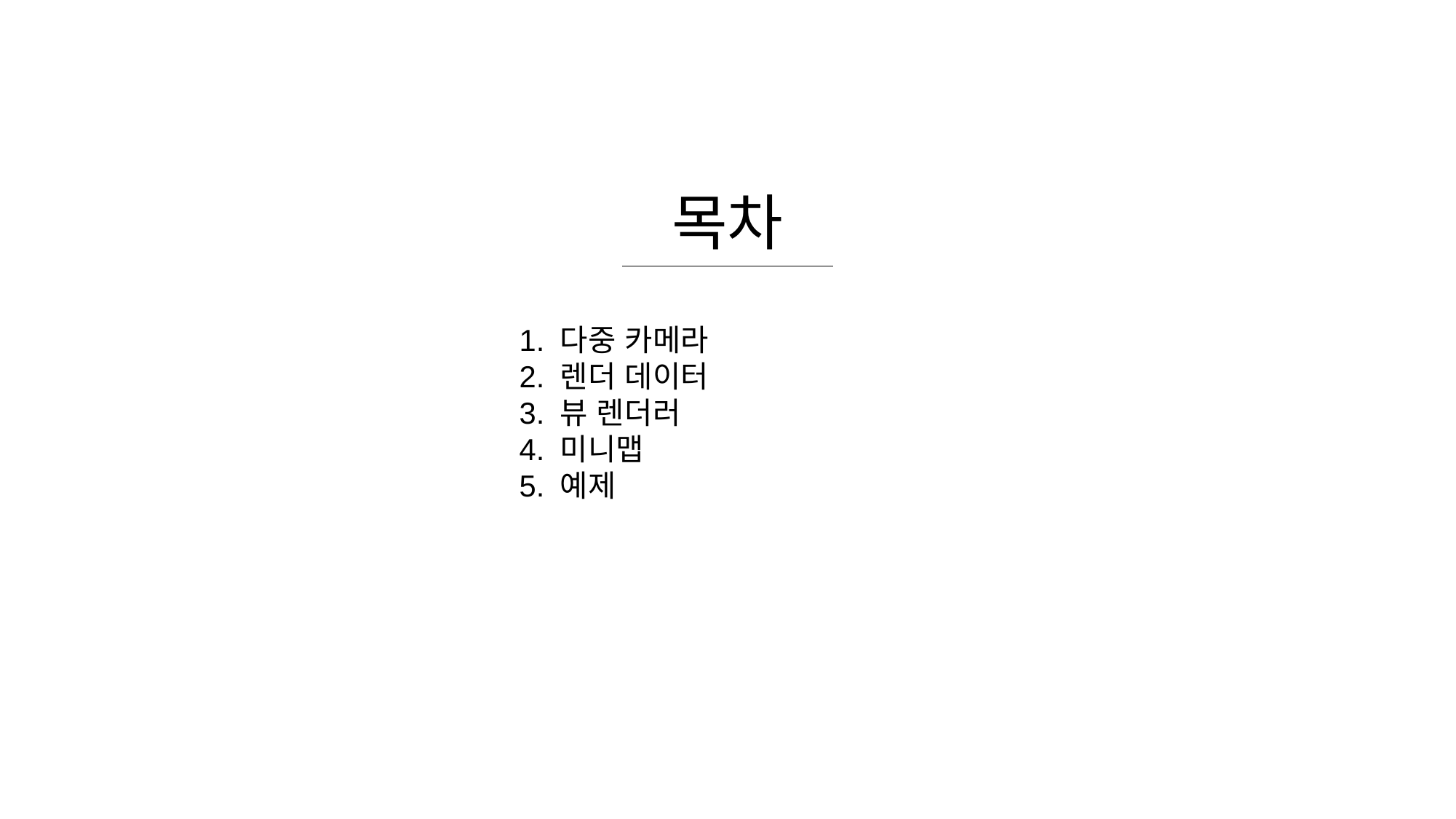

목차
1. 다중 카메라
2. 렌더 데이터
3. 뷰 렌더러
4. 미니맵
5. 예제